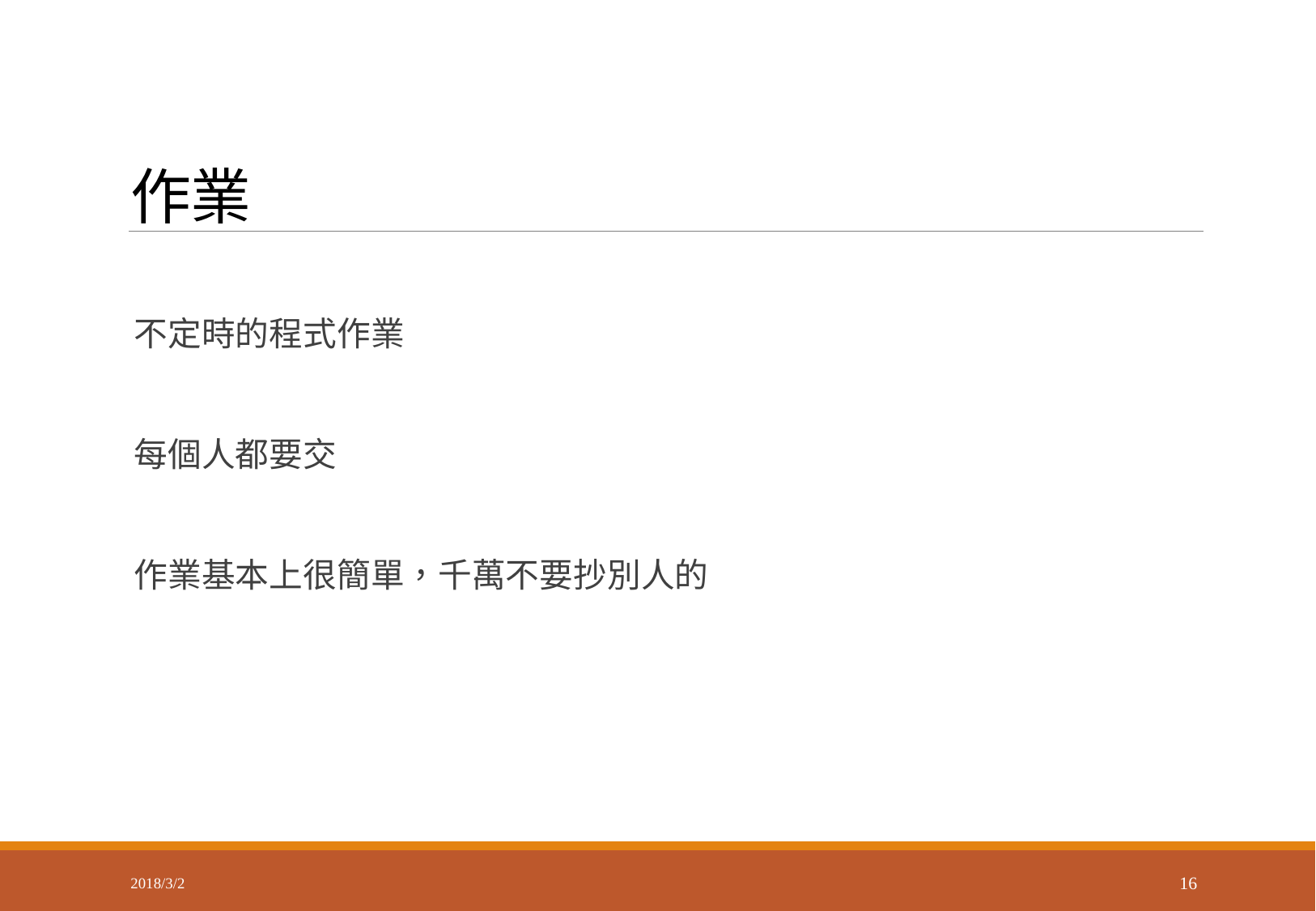

# 作業

 不定時的程式作業

 每個人都要交

 作業基本上很簡單，千萬不要抄別人的

2018/3/2
16